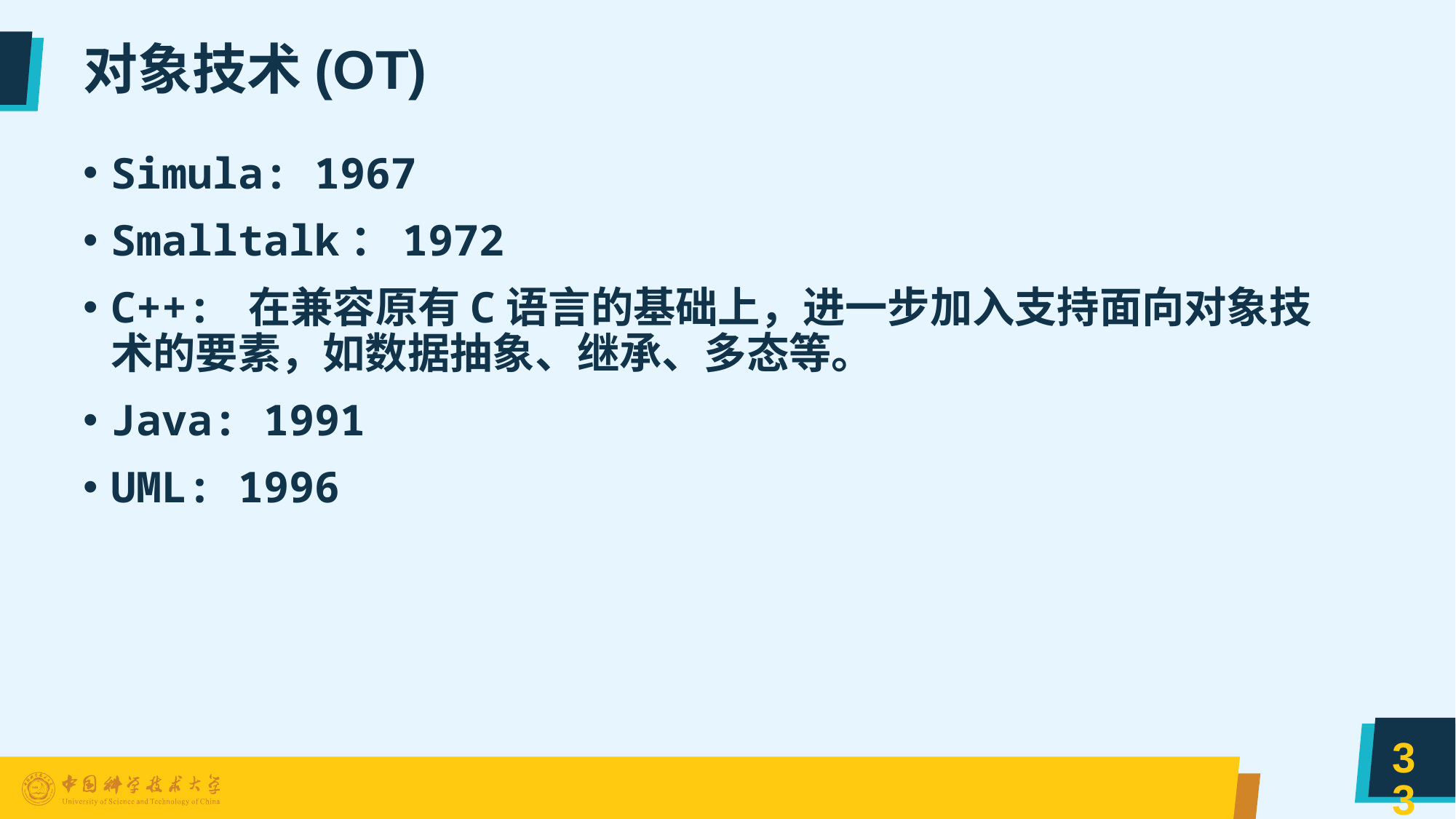

# 对象技术(OT)
Simula: 1967
Smalltalk：1972
C++: 在兼容原有C语言的基础上，进一步加入支持面向对象技术的要素，如数据抽象、继承、多态等。
Java: 1991
UML: 1996

33